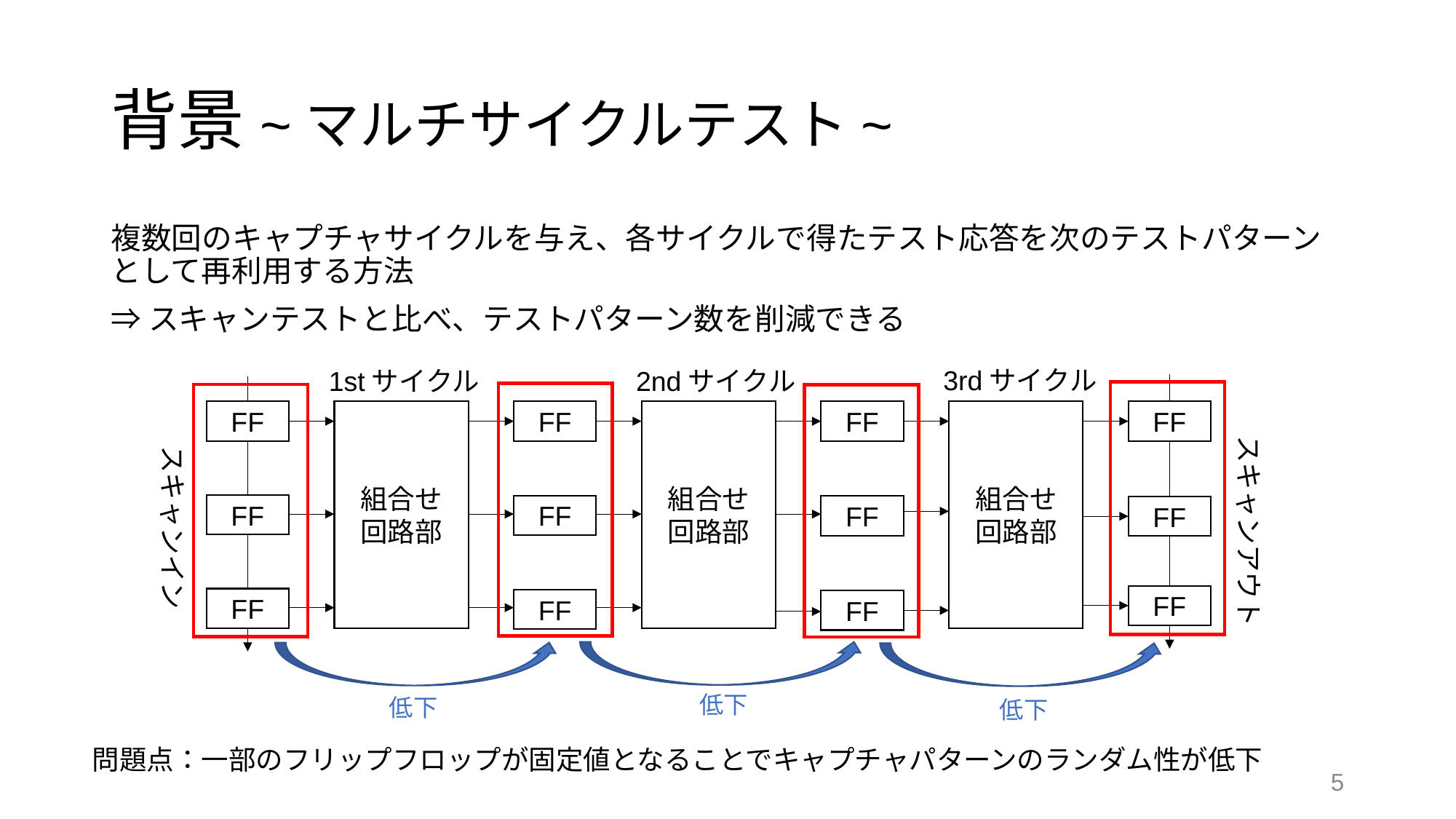

# 背景~マルチサイクルテスト~
複数回のキャプチャサイクルを与え、各サイクルで得たテスト応答を次のテストパターンとして再利用する方法
⇒スキャンテストと比べ、テストパターン数を削減できる

3rdサイクル
2ndサイクル
1stサイクル
組合せ
回路部
FF
組合せ
回路部
FF
組合せ
回路部
FF
FF
スキャンアウト
スキャンイン
FF
FF
FF
FF
FF
FF
FF
FF

低下
低下
低下
問題点：一部のフリップフロップが固定値となることでキャプチャパターンのランダム性が低下
5